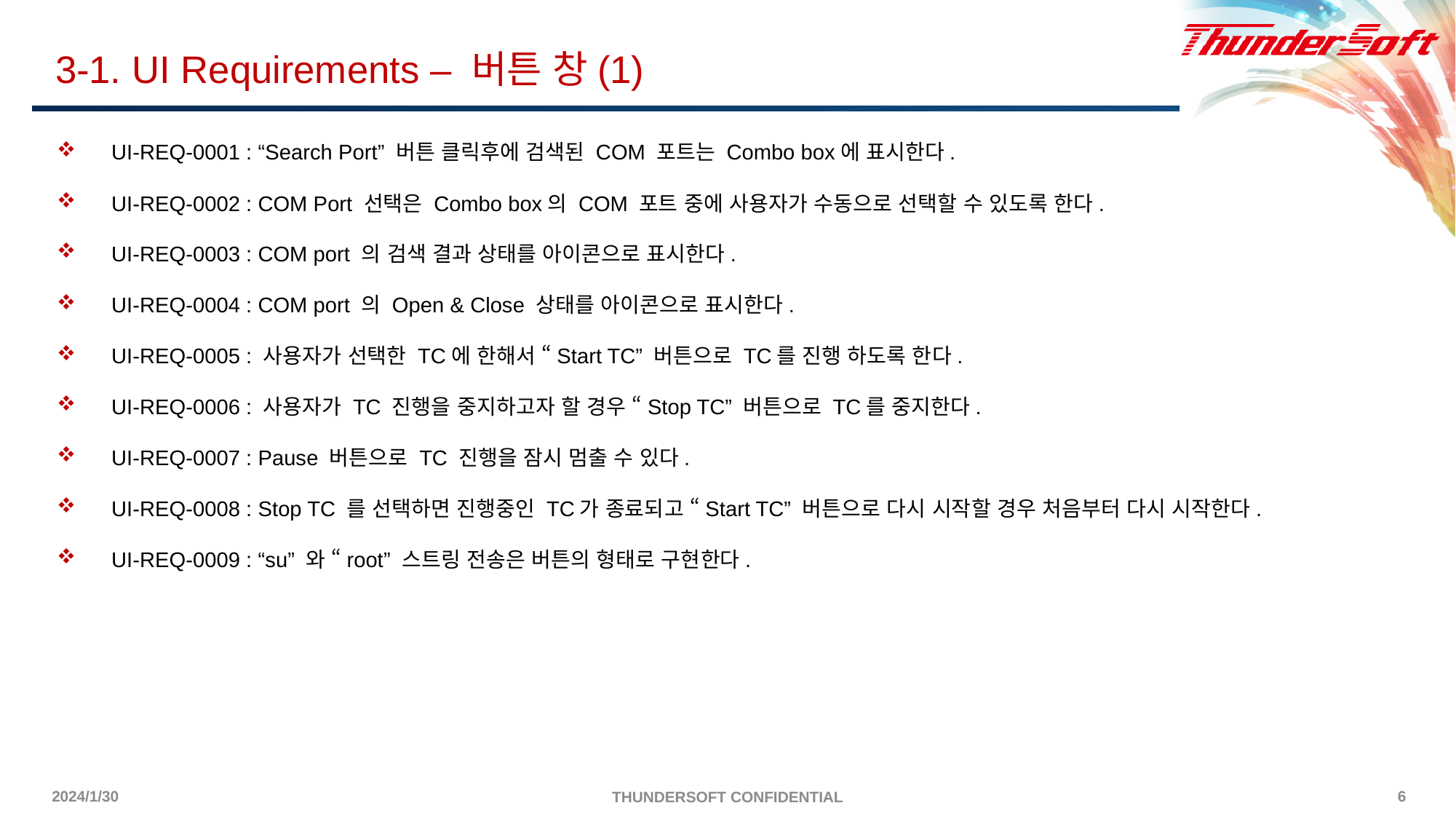

3-1. UI Requirements – 버튼 창(1)
UI-REQ-0001 : “Search Port” 버튼 클릭후에 검색된 COM 포트는 Combo box에 표시한다.
UI-REQ-0002 : COM Port 선택은 Combo box의 COM 포트 중에 사용자가 수동으로 선택할 수 있도록 한다.
UI-REQ-0003 : COM port 의 검색 결과 상태를 아이콘으로 표시한다.
UI-REQ-0004 : COM port 의 Open & Close 상태를 아이콘으로 표시한다.
UI-REQ-0005 : 사용자가 선택한 TC에 한해서 “Start TC” 버튼으로 TC를 진행 하도록 한다.
UI-REQ-0006 : 사용자가 TC 진행을 중지하고자 할 경우 “Stop TC” 버튼으로 TC를 중지한다.
UI-REQ-0007 : Pause 버튼으로 TC 진행을 잠시 멈출 수 있다.
UI-REQ-0008 : Stop TC 를 선택하면 진행중인 TC가 종료되고 “Start TC” 버튼으로 다시 시작할 경우 처음부터 다시 시작한다.
UI-REQ-0009 : “su” 와 “root” 스트링 전송은 버튼의 형태로 구현한다.
2024/1/30
6
THUNDERSOFT CONFIDENTIAL